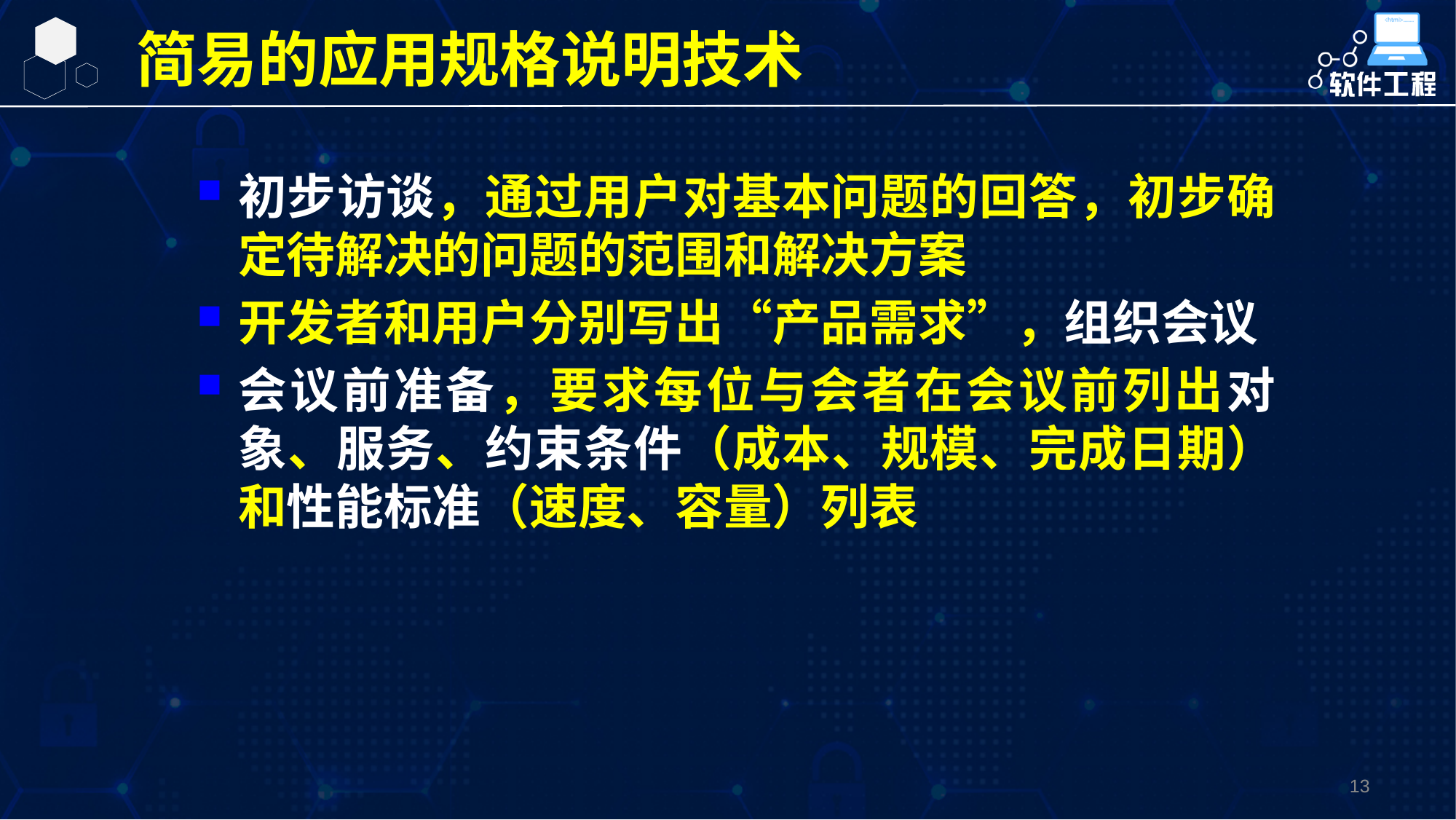

简易的应用规格说明技术
初步访谈，通过用户对基本问题的回答，初步确定待解决的问题的范围和解决方案
开发者和用户分别写出“产品需求”，组织会议
会议前准备，要求每位与会者在会议前列出对象、服务、约束条件（成本、规模、完成日期）和性能标准（速度、容量）列表

13